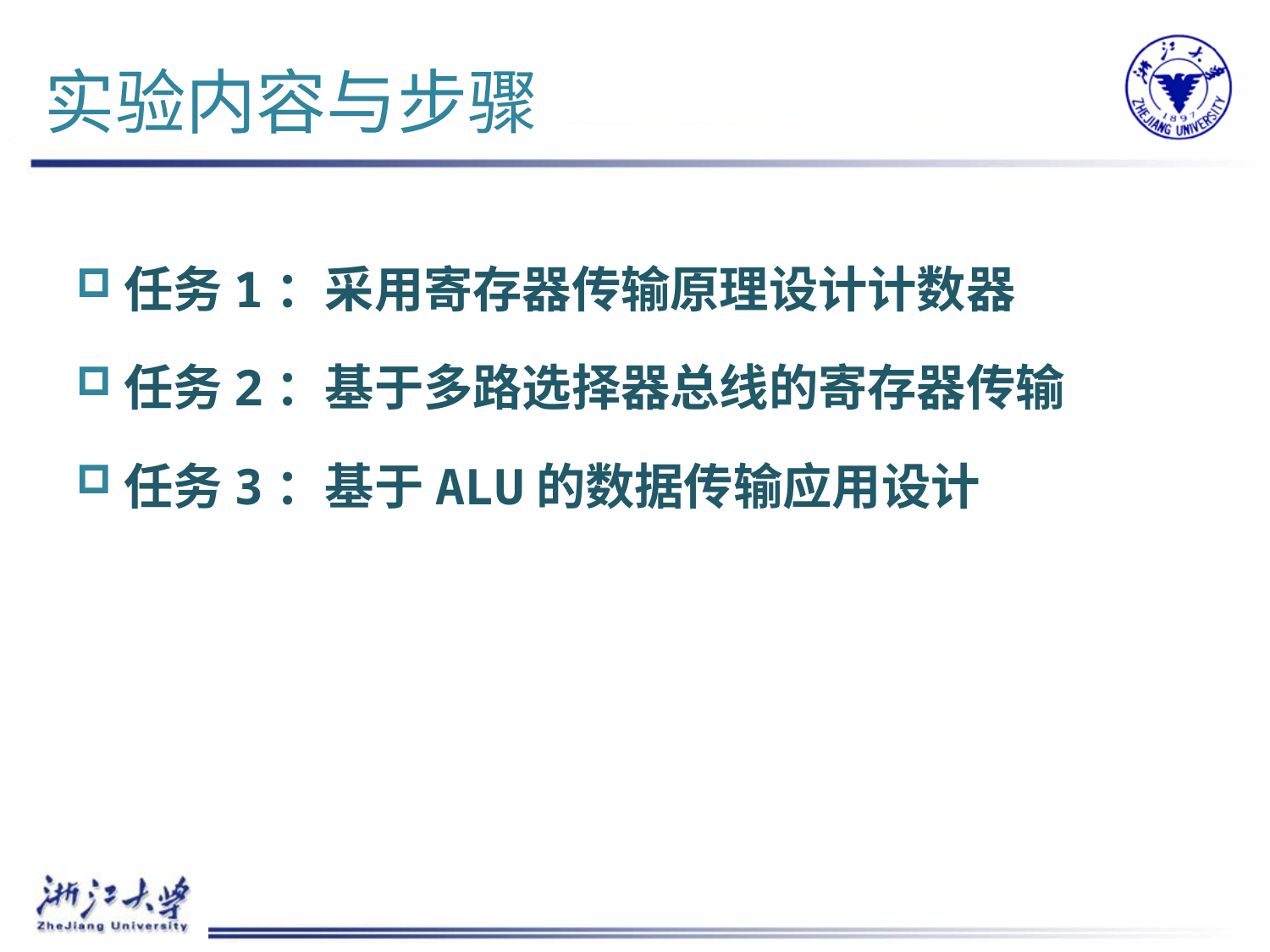

# 实验内容与步骤
任务1：采用寄存器传输原理设计计数器
任务2：基于多路选择器总线的寄存器传输
任务3：基于ALU的数据传输应用设计